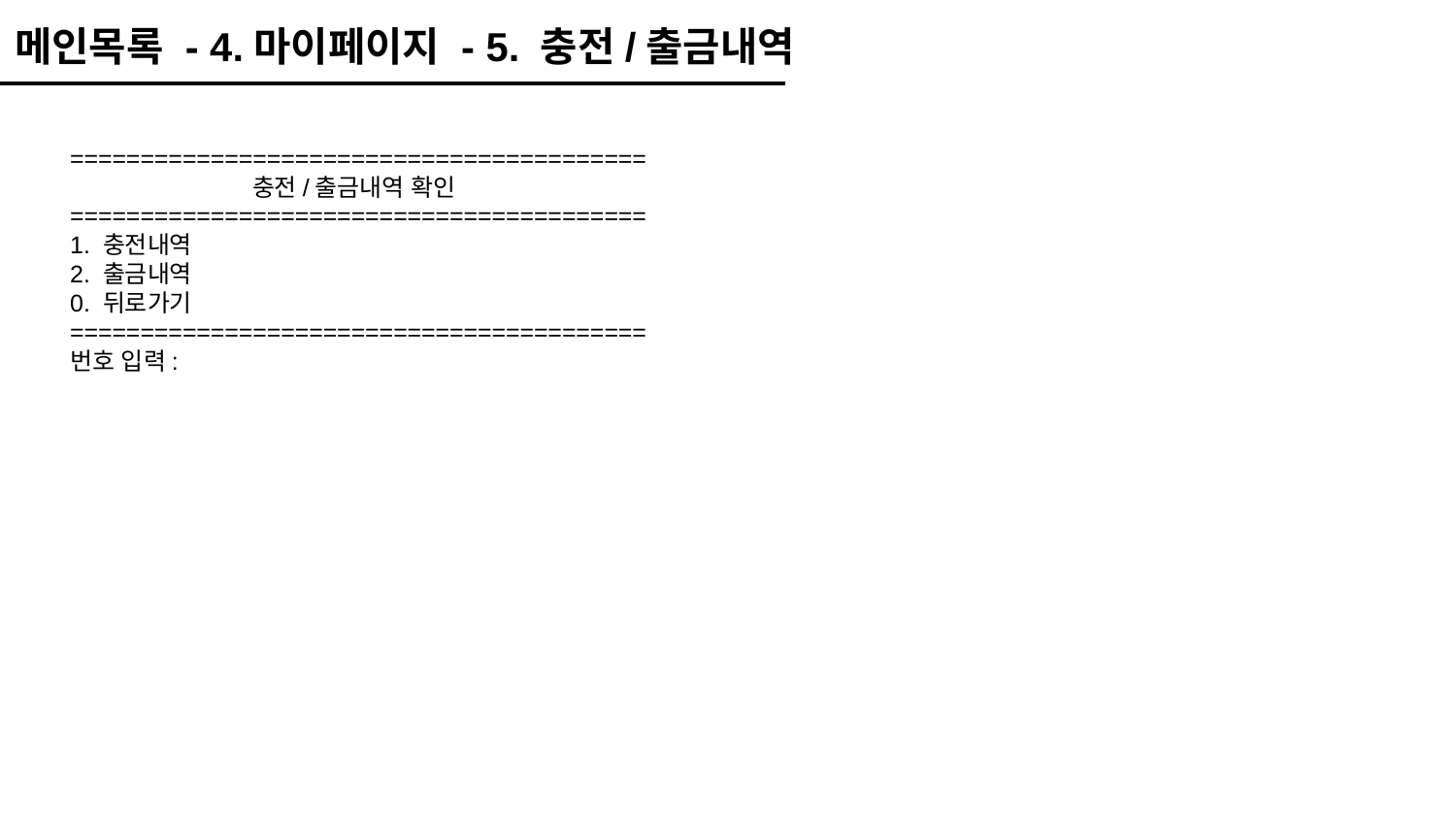

메인목록 - 4.마이페이지 - 5. 충전/출금내역
=========================================
                          충전/출금내역 확인
=========================================
1. 충전내역
2. 출금내역
0. 뒤로가기
=========================================
번호 입력: